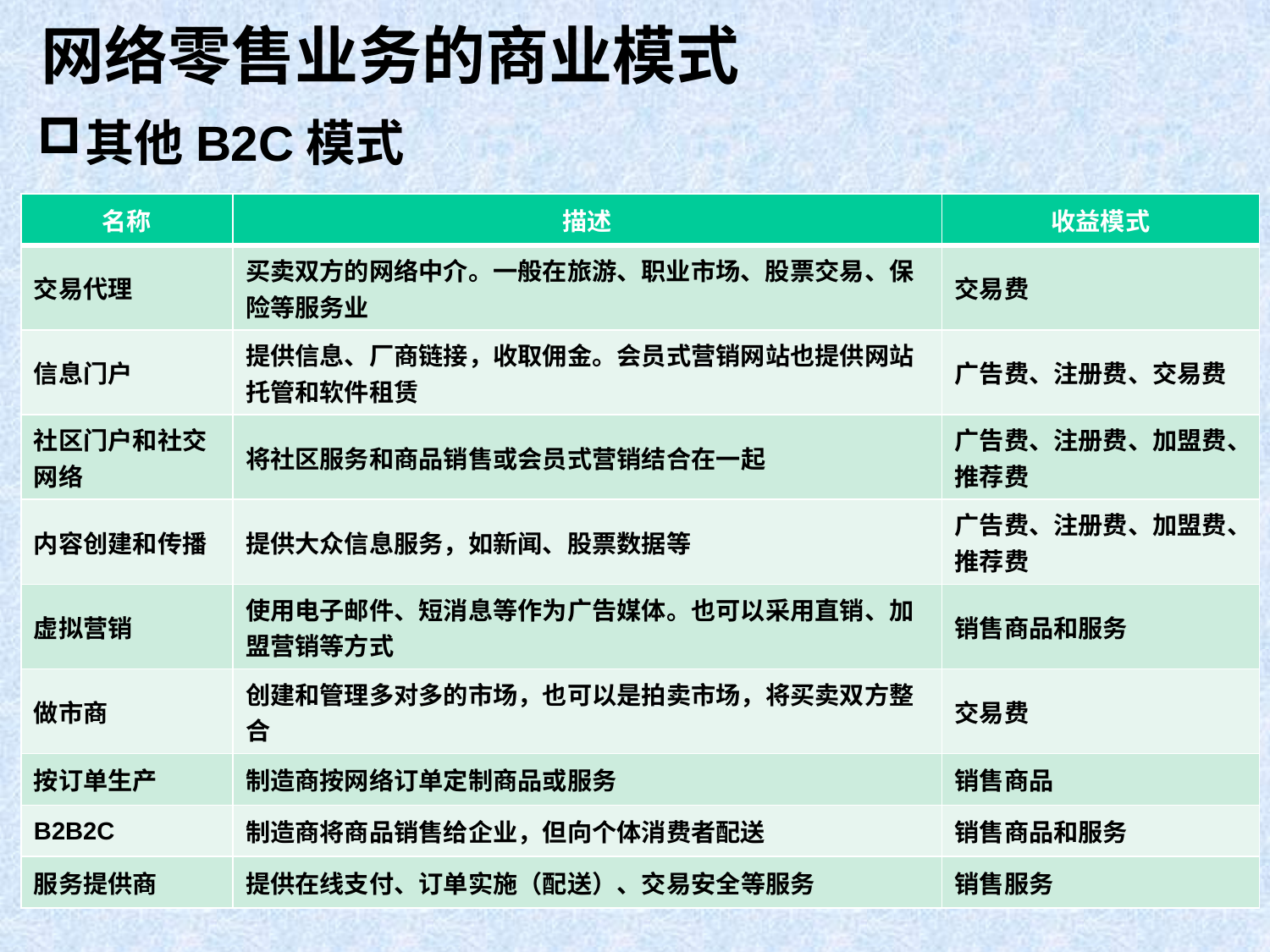

# 网络零售业务的商业模式
其他B2C模式
| 名称 | 描述 | 收益模式 |
| --- | --- | --- |
| 交易代理 | 买卖双方的网络中介。一般在旅游、职业市场、股票交易、保险等服务业 | 交易费 |
| 信息门户 | 提供信息、厂商链接，收取佣金。会员式营销网站也提供网站托管和软件租赁 | 广告费、注册费、交易费 |
| 社区门户和社交网络 | 将社区服务和商品销售或会员式营销结合在一起 | 广告费、注册费、加盟费、推荐费 |
| 内容创建和传播 | 提供大众信息服务，如新闻、股票数据等 | 广告费、注册费、加盟费、推荐费 |
| 虚拟营销 | 使用电子邮件、短消息等作为广告媒体。也可以采用直销、加盟营销等方式 | 销售商品和服务 |
| 做市商 | 创建和管理多对多的市场，也可以是拍卖市场，将买卖双方整合 | 交易费 |
| 按订单生产 | 制造商按网络订单定制商品或服务 | 销售商品 |
| B2B2C | 制造商将商品销售给企业，但向个体消费者配送 | 销售商品和服务 |
| 服务提供商 | 提供在线支付、订单实施（配送）、交易安全等服务 | 销售服务 |